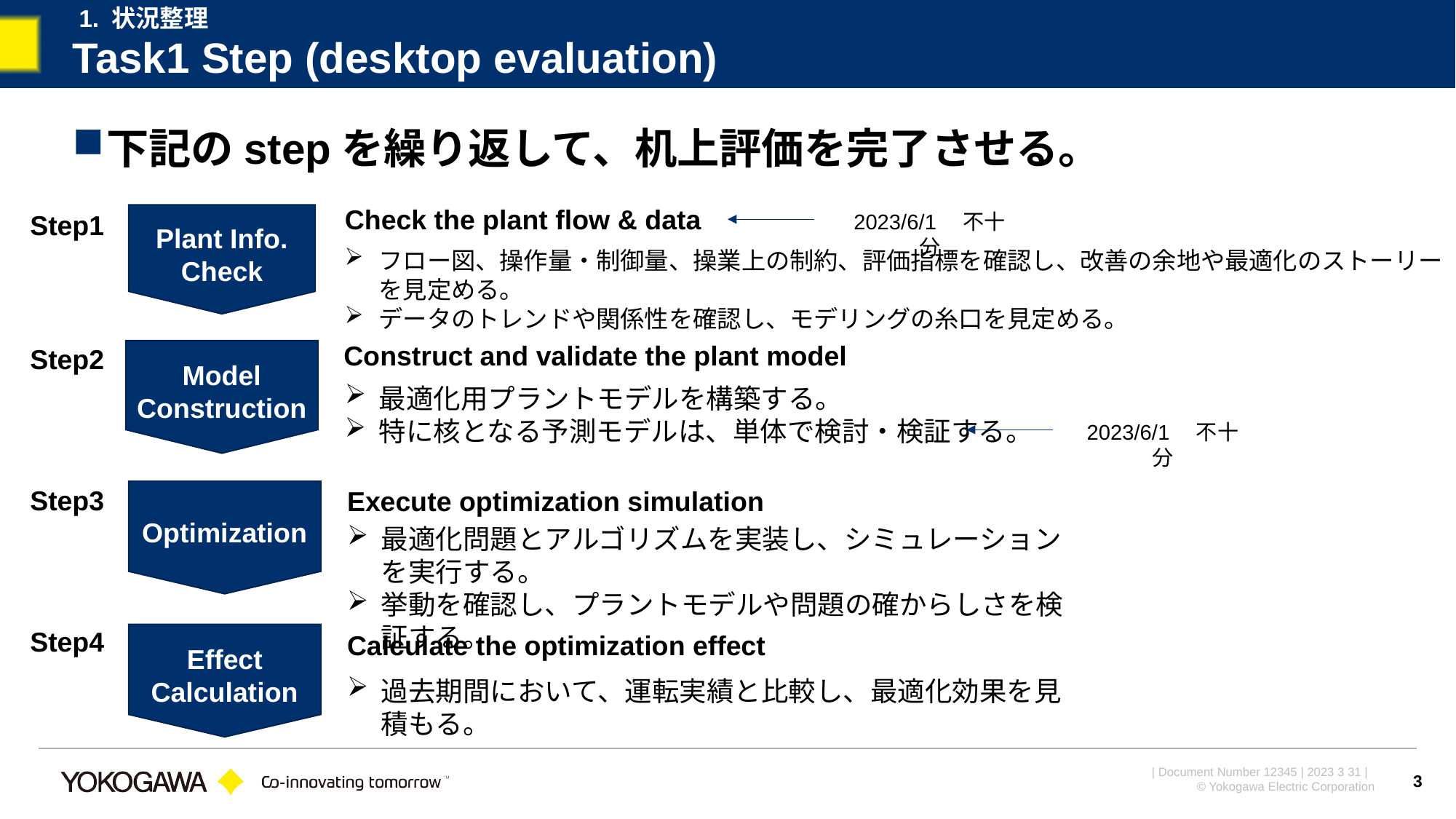

1. 状況整理
# Task1 Step (desktop evaluation)
下記のstepを繰り返して、机上評価を完了させる。
Plant Info. Check
Check the plant flow & data
Step1
2023/6/1　不十分
フロー図、操作量・制御量、操業上の制約、評価指標を確認し、改善の余地や最適化のストーリーを見定める。
データのトレンドや関係性を確認し、モデリングの糸口を見定める。
Model Construction
Construct and validate the plant model
Step2
最適化用プラントモデルを構築する。
特に核となる予測モデルは、単体で検討・検証する。
2023/6/1　不十分
Optimization
Step3
Execute optimization simulation
最適化問題とアルゴリズムを実装し、シミュレーションを実行する。
挙動を確認し、プラントモデルや問題の確からしさを検証する。
Effect Calculation
Step4
Calculate the optimization effect
過去期間において、運転実績と比較し、最適化効果を見積もる。
3